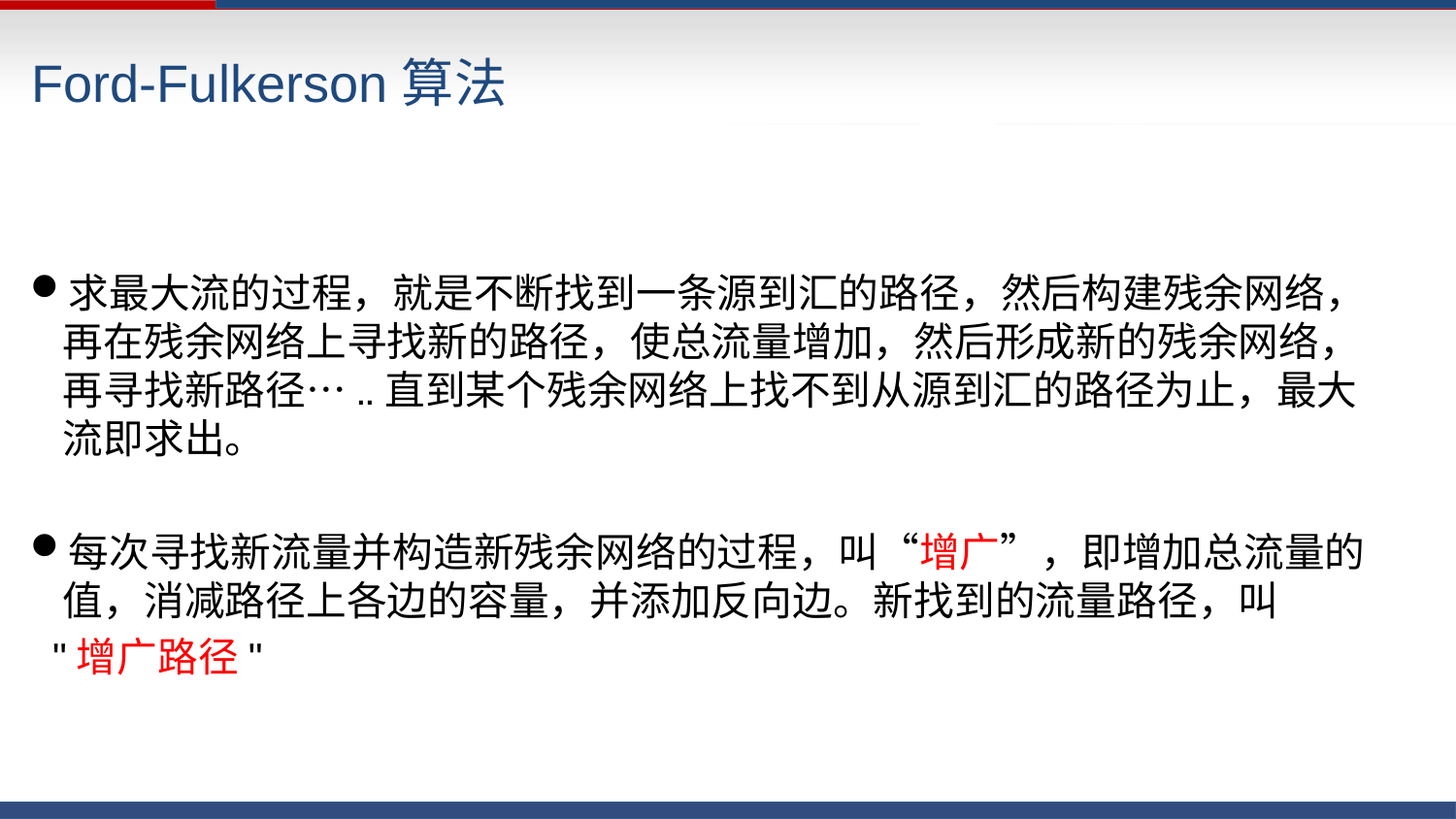

Ford-Fulkerson算法
求最大流的过程，就是不断找到一条源到汇的路径，然后构建残余网络，再在残余网络上寻找新的路径，使总流量增加，然后形成新的残余网络，再寻找新路径…..直到某个残余网络上找不到从源到汇的路径为止，最大流即求出。

每次寻找新流量并构造新残余网络的过程，叫“增广”，即增加总流量的值，消减路径上各边的容量，并添加反向边。新找到的流量路径，叫
  "增广路径"